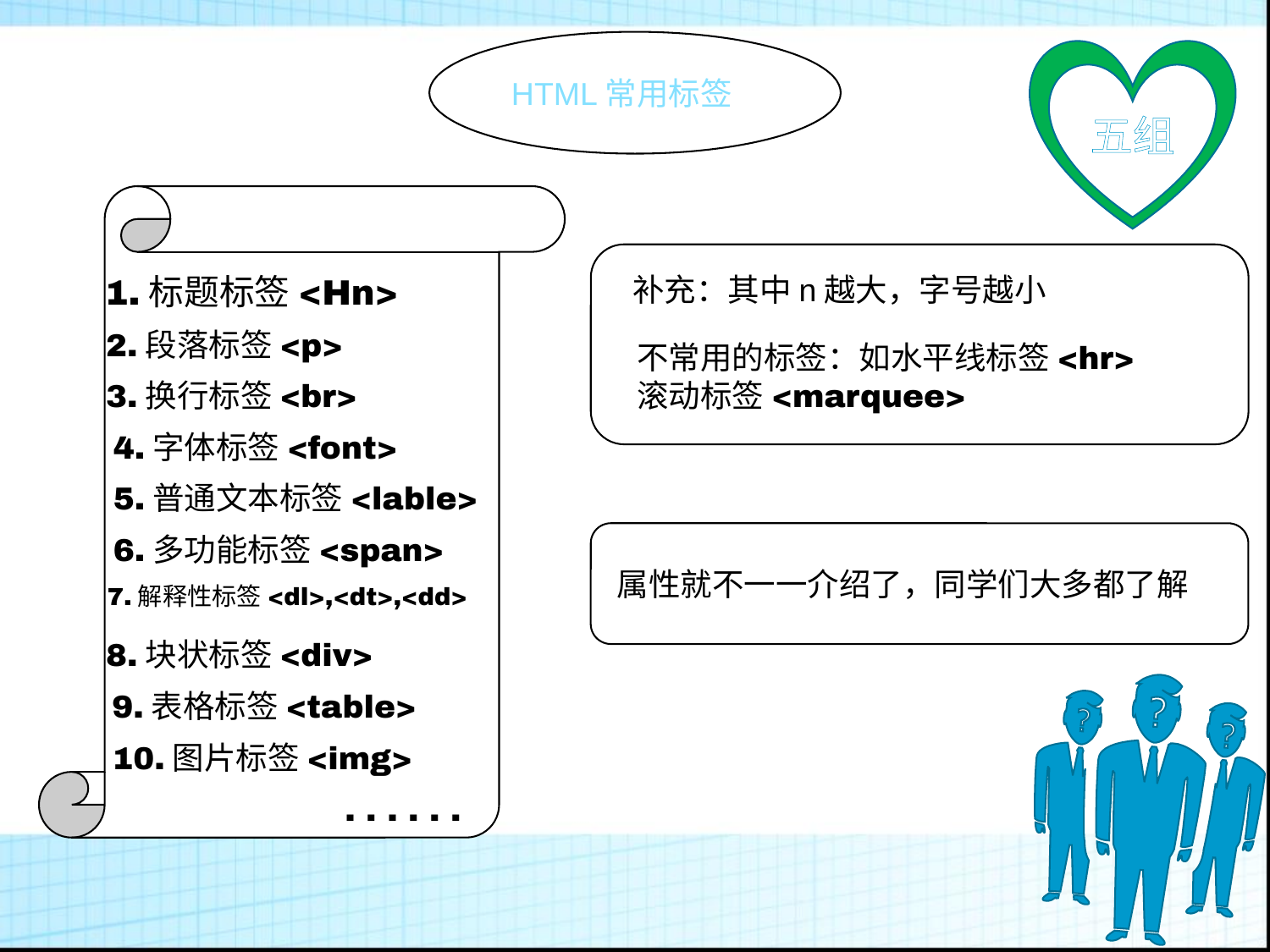

五组
HTML常用标签

1.标题标签<Hn>
补充：其中n越大，字号越小
2.段落标签<p>
不常用的标签：如水平线标签<hr>
滚动标签<marquee>
3.换行标签<br>
4.字体标签<font>
5.普通文本标签<lable>
6.多功能标签<span>

属性就不一一介绍了，同学们大多都了解
7.解释性标签<dl>,<dt>,<dd>
8.块状标签<div>

9.表格标签<table>
10.图片标签<img>
. . . . . .